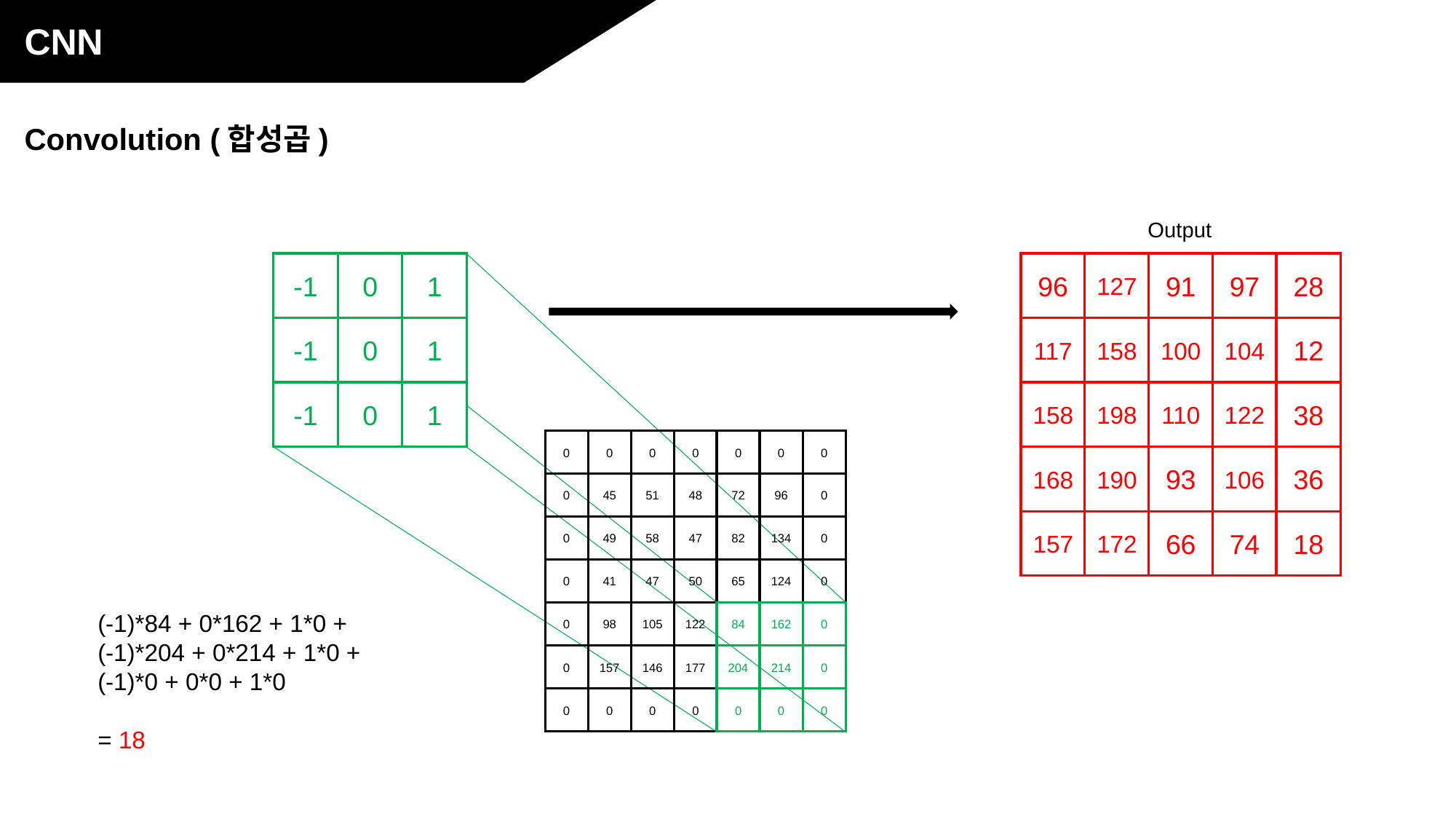

CNN
Convolution (합성곱)
Output
-1
0
1
-1
0
1
-1
0
1
96
127
91
97
28
117
158
100
104
12
158
198
110
122
38
168
190
93
106
36
157
172
66
74
18

0
0
0
0
0
0
0
0
45
51
48
72
96
0
0
49
58
47
82
134
0
0
41
47
50
65
124
0
0
98
105
122
84
162
0
0
157
146
177
204
214
0
0
0
0
0
0
0
0
(-1)*84 + 0*162 + 1*0 +
(-1)*204 + 0*214 + 1*0 +
(-1)*0 + 0*0 + 1*0

= 18